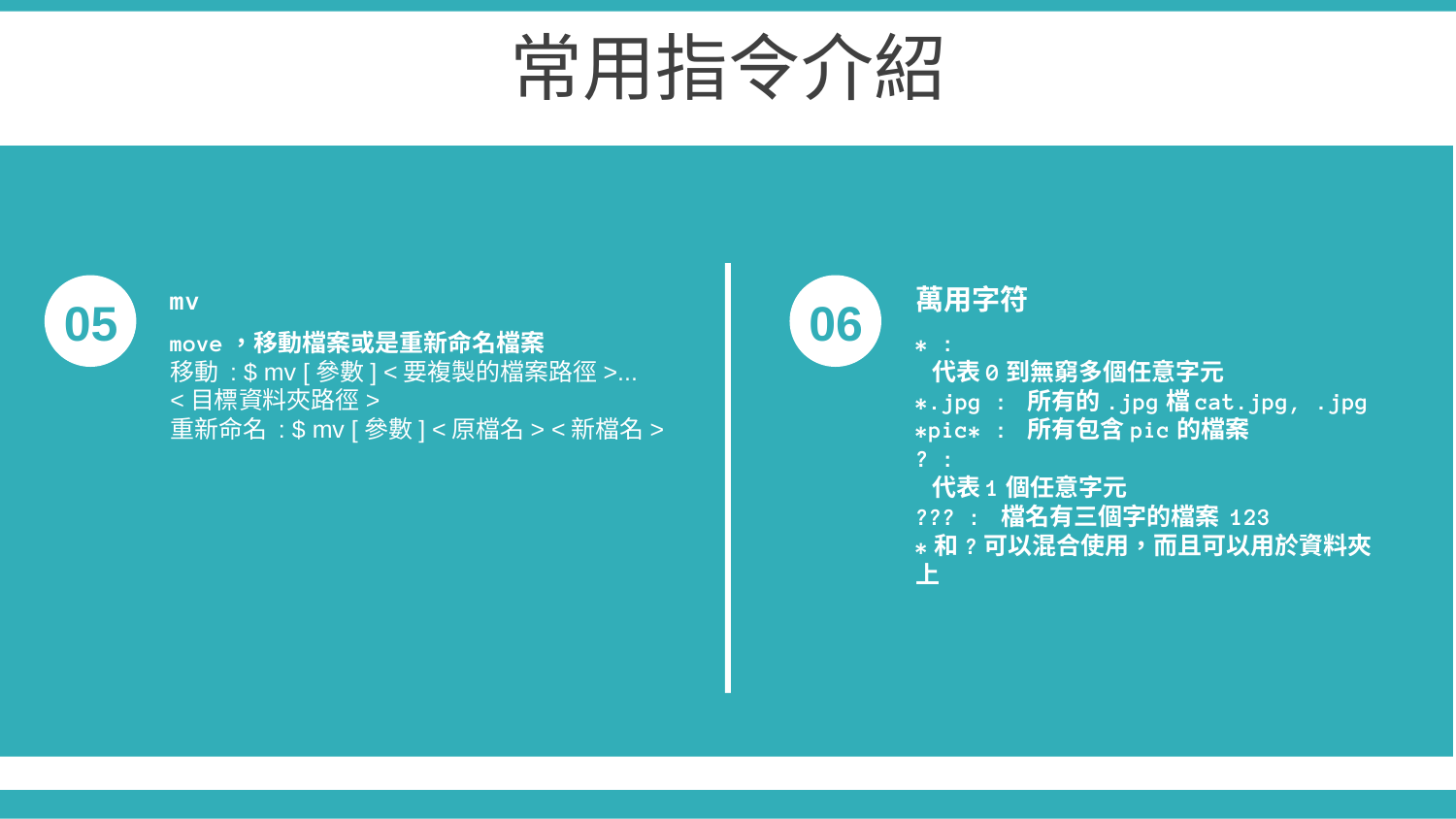

常用指令介紹

mv
move，移動檔案或是重新命名檔案
移動 : $ mv [參數] <要複製的檔案路徑>...
<目標資料夾路徑>
重新命名 : $ mv [參數] <原檔名> <新檔名>

05
萬用字符
* :
  代表0到無窮多個任意字元
*.jpg : 所有的.jpg檔cat.jpg, .jpg
*pic* : 所有包含pic的檔案
? :
  代表1個任意字元
??? : 檔名有三個字的檔案 123
*和?可以混合使用，而且可以用於資料夾上

06